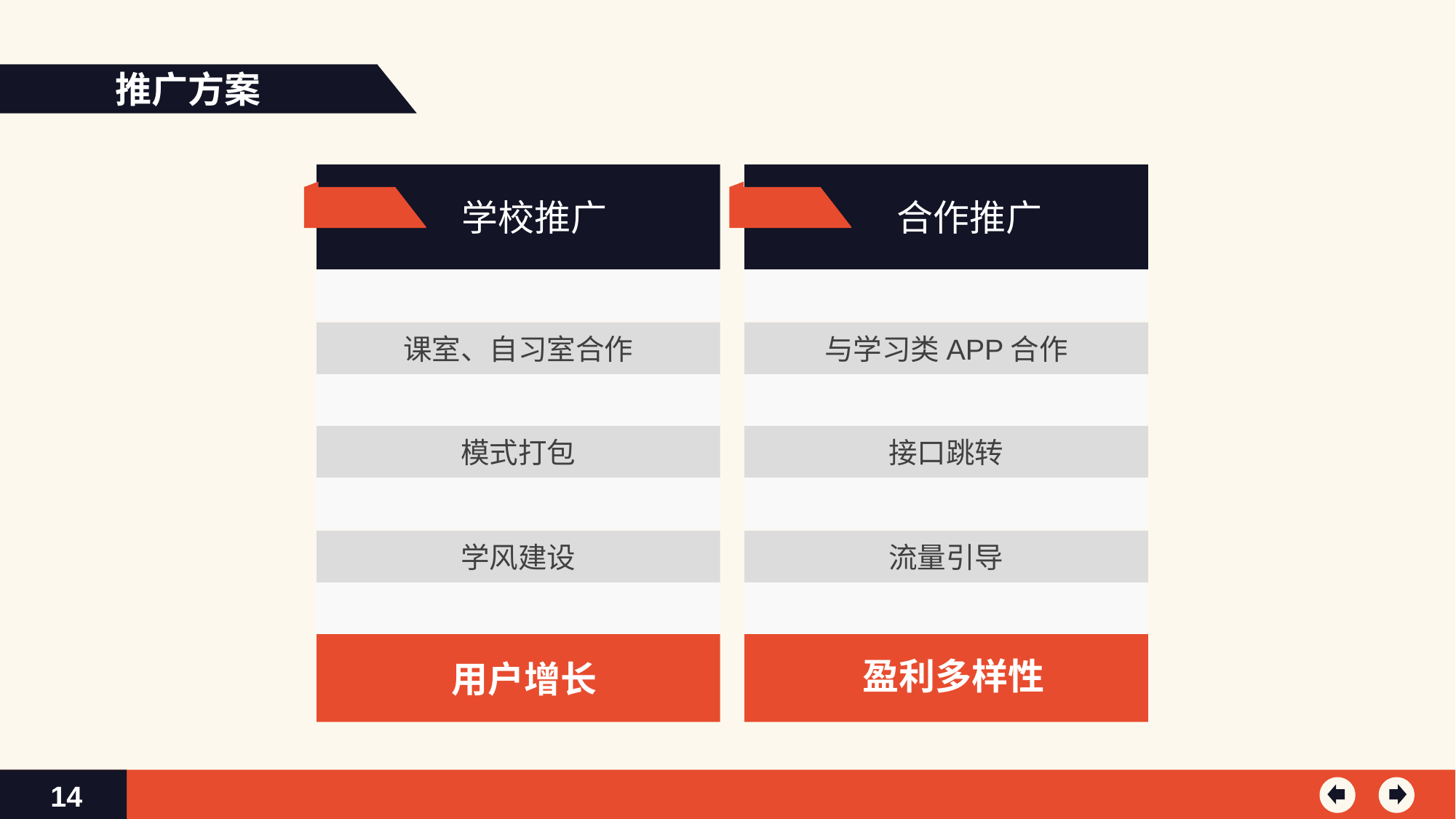

推广方案

学校推广

合作推广

课室、自习室合作
与学习类APP合作

模式打包
接口跳转

学风建设
流量引导

用户增长

盈利多样性
14